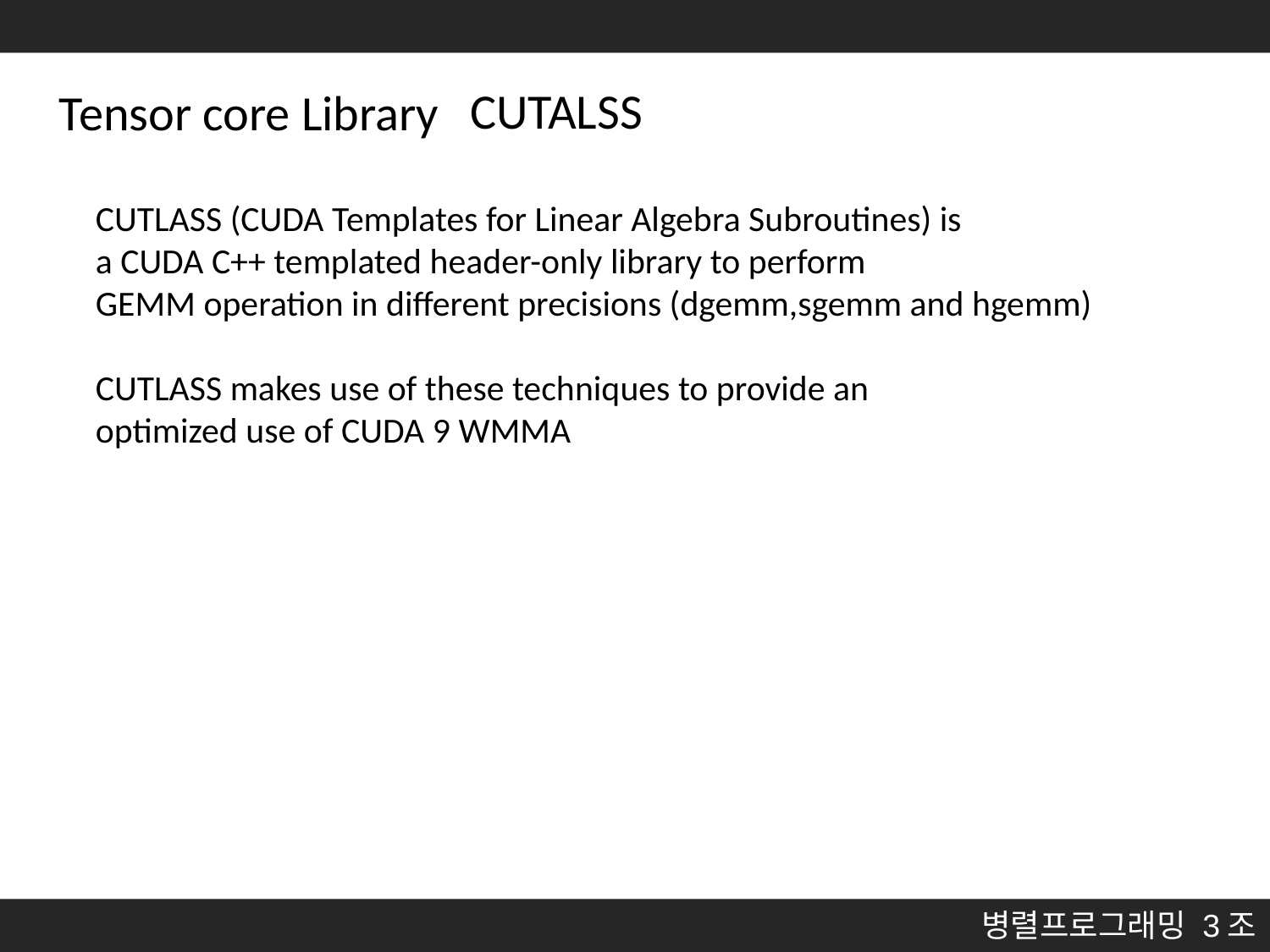

CUTALSS
Tensor core Library
CUTLASS (CUDA Templates for Linear Algebra Subroutines) is
a CUDA C++ templated header-only library to perform
GEMM operation in different precisions (dgemm,sgemm and hgemm)

CUTLASS makes use of these techniques to provide an
optimized use of CUDA 9 WMMA

병렬프로그래밍 3조